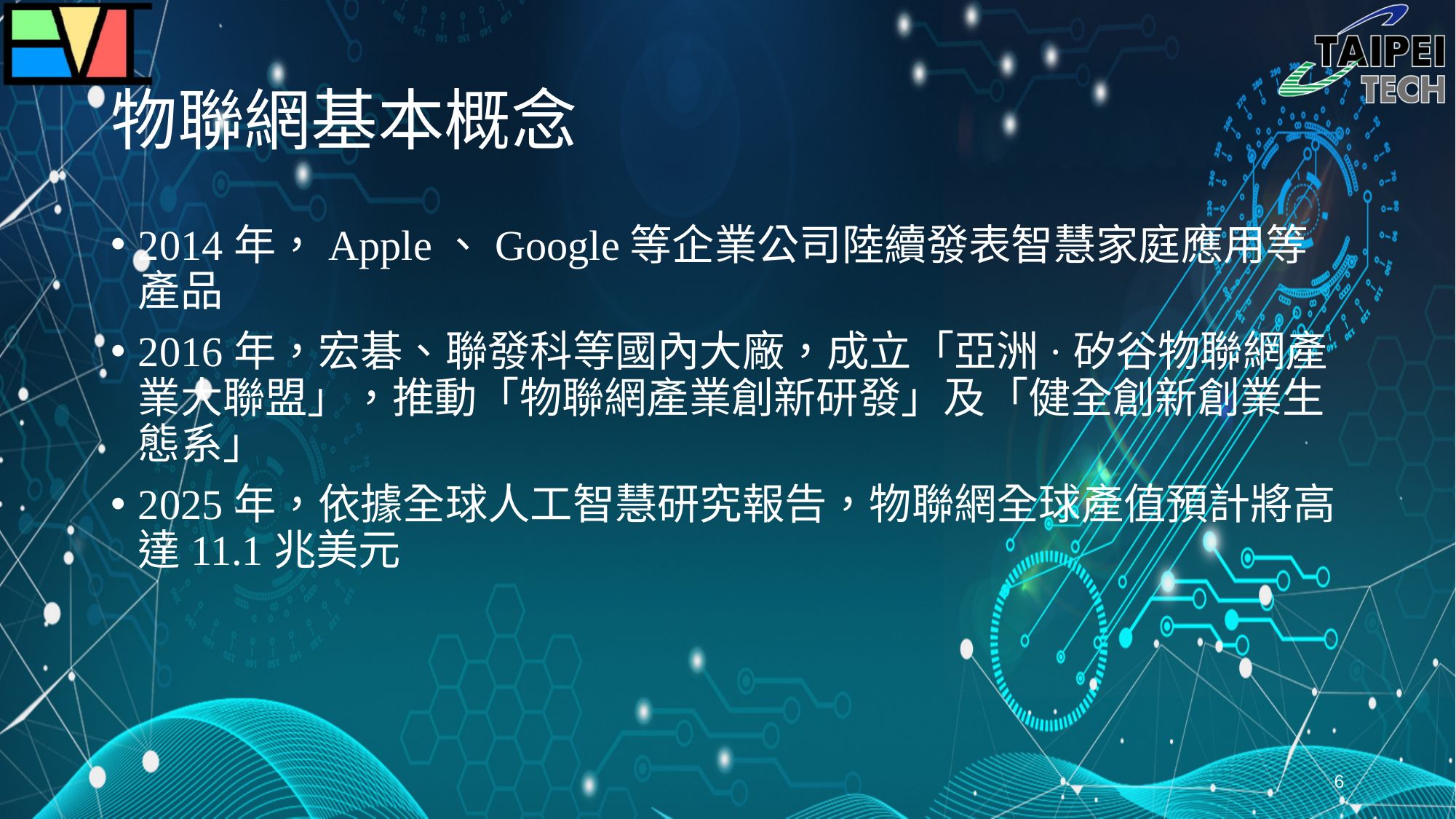

# 物聯網基本概念
2014年，Apple、Google等企業公司陸續發表智慧家庭應用等產品
2016年，宏碁、聯發科等國內大廠，成立「亞洲·矽谷物聯網產業大聯盟」，推動「物聯網產業創新研發」及「健全創新創業生態系」
2025年，依據全球人工智慧研究報告，物聯網全球產值預計將高達11.1兆美元
6